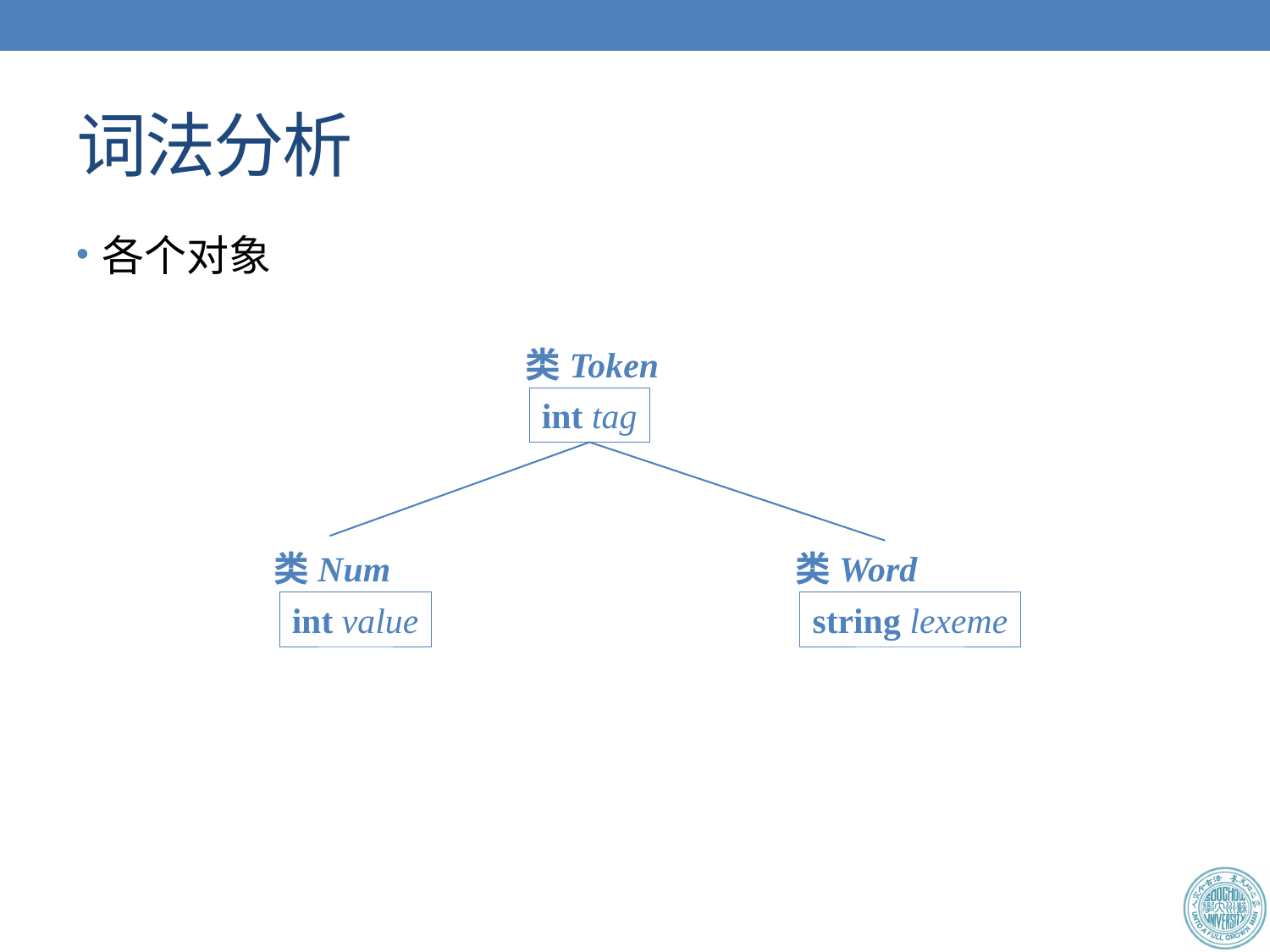

# 词法分析
各个对象

类Token
int tag
类Num
类Word
int value
string lexeme